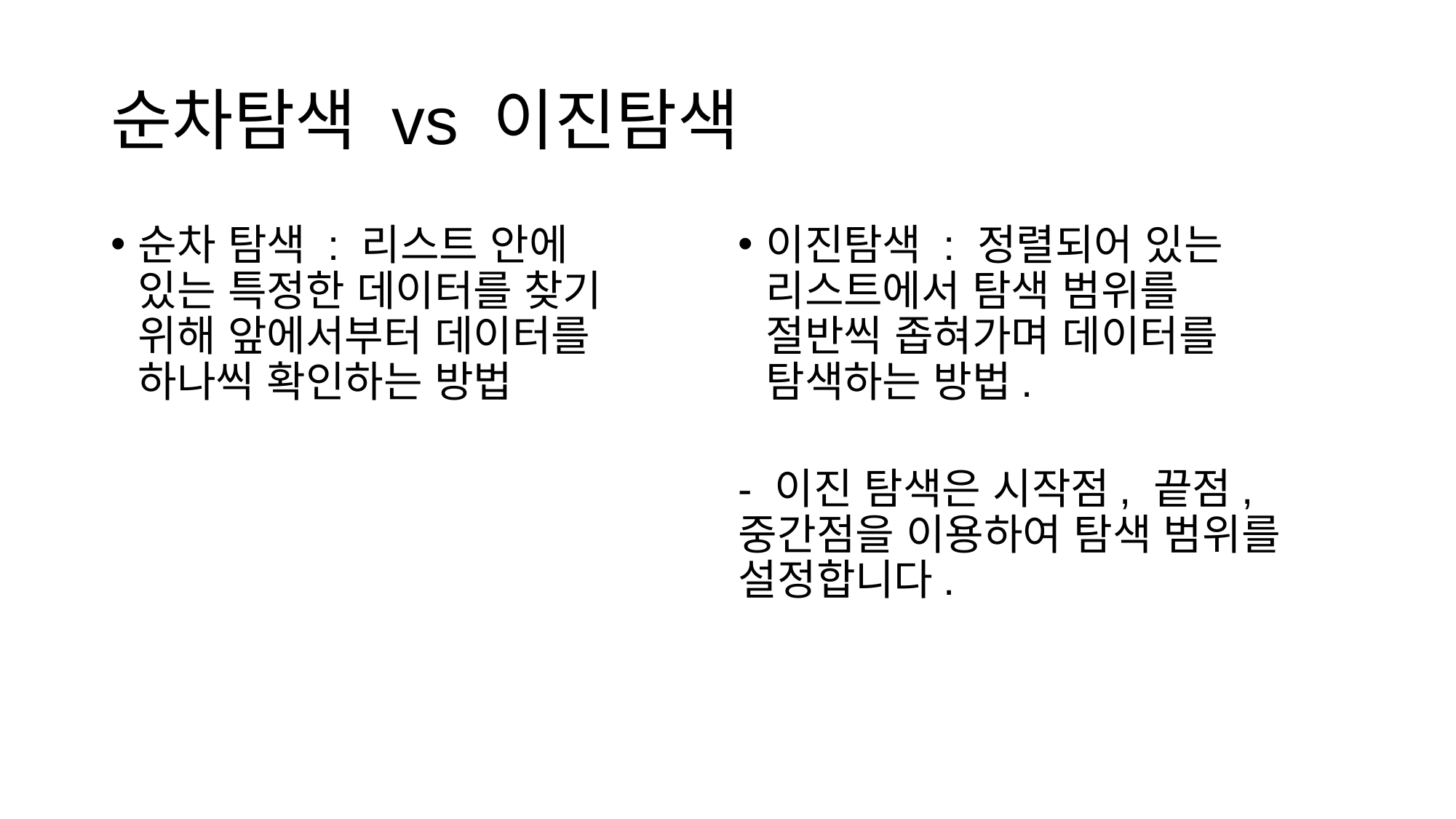

# 순차탐색 vs 이진탐색
순차 탐색 : 리스트 안에 있는 특정한 데이터를 찾기 위해 앞에서부터 데이터를 하나씩 확인하는 방법
이진탐색 : 정렬되어 있는 리스트에서 탐색 범위를 절반씩 좁혀가며 데이터를 탐색하는 방법.
- 이진 탐색은 시작점, 끝점, 중간점을 이용하여 탐색 범위를 설정합니다.